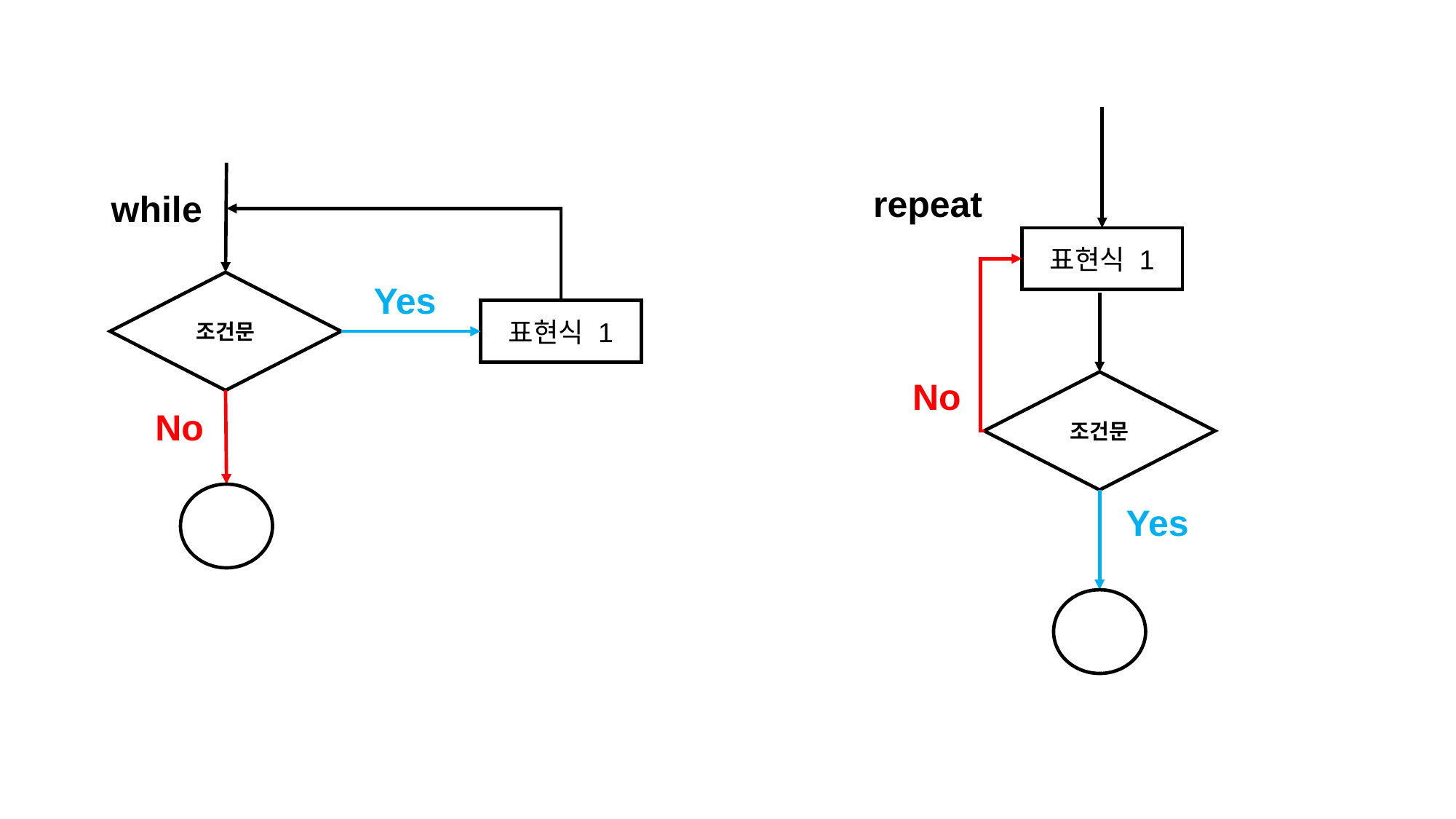

repeat
표현식 1
No
조건문
Yes

while
조건문
Yes
표현식 1
No